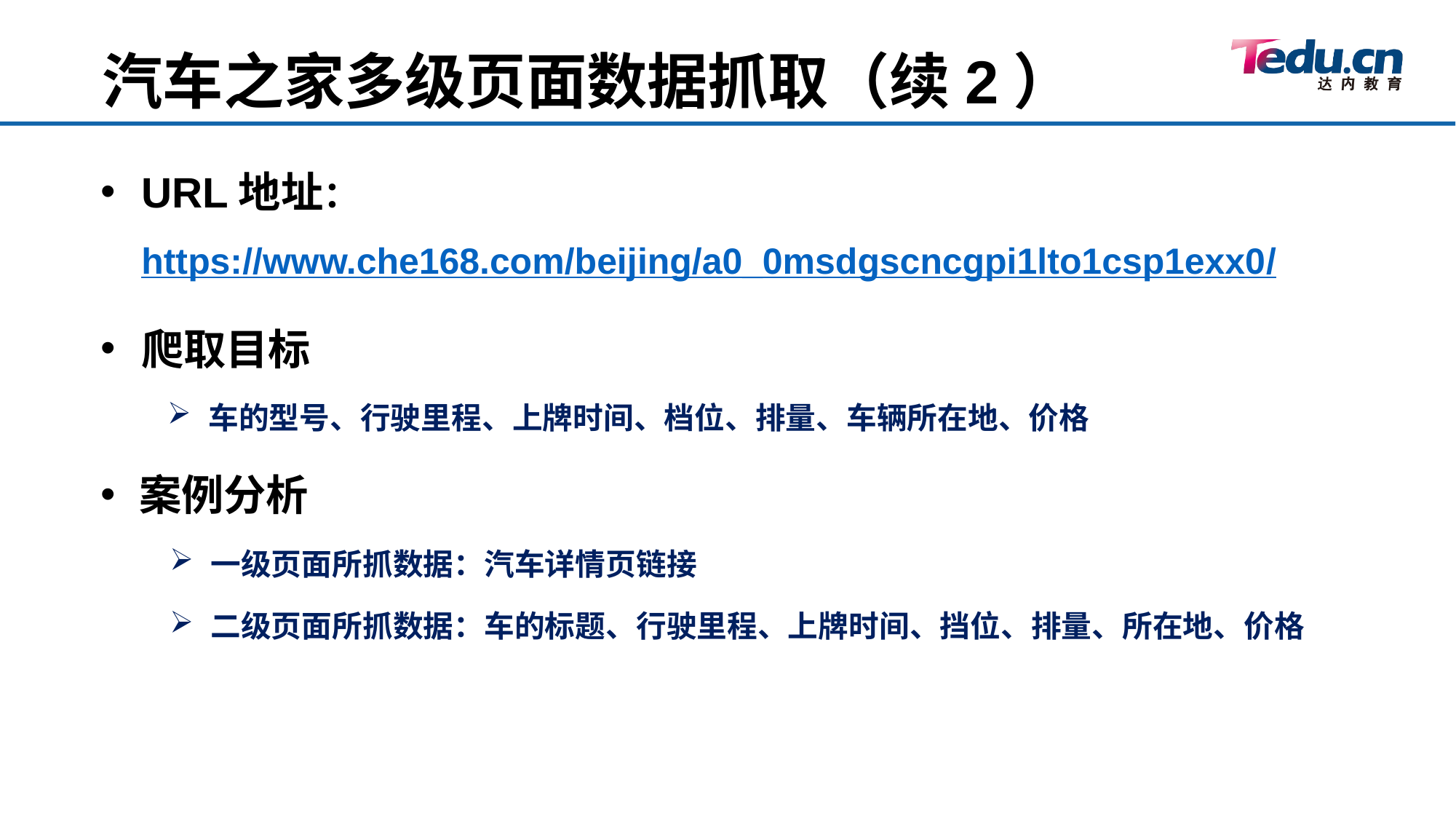

汽车之家多级页面数据抓取（续2）
URL地址：https://www.che168.com/beijing/a0_0msdgscncgpi1lto1csp1exx0/
爬取目标
车的型号、行驶里程、上牌时间、档位、排量、车辆所在地、价格
案例分析
一级页面所抓数据：汽车详情页链接
二级页面所抓数据：车的标题、行驶里程、上牌时间、挡位、排量、所在地、价格